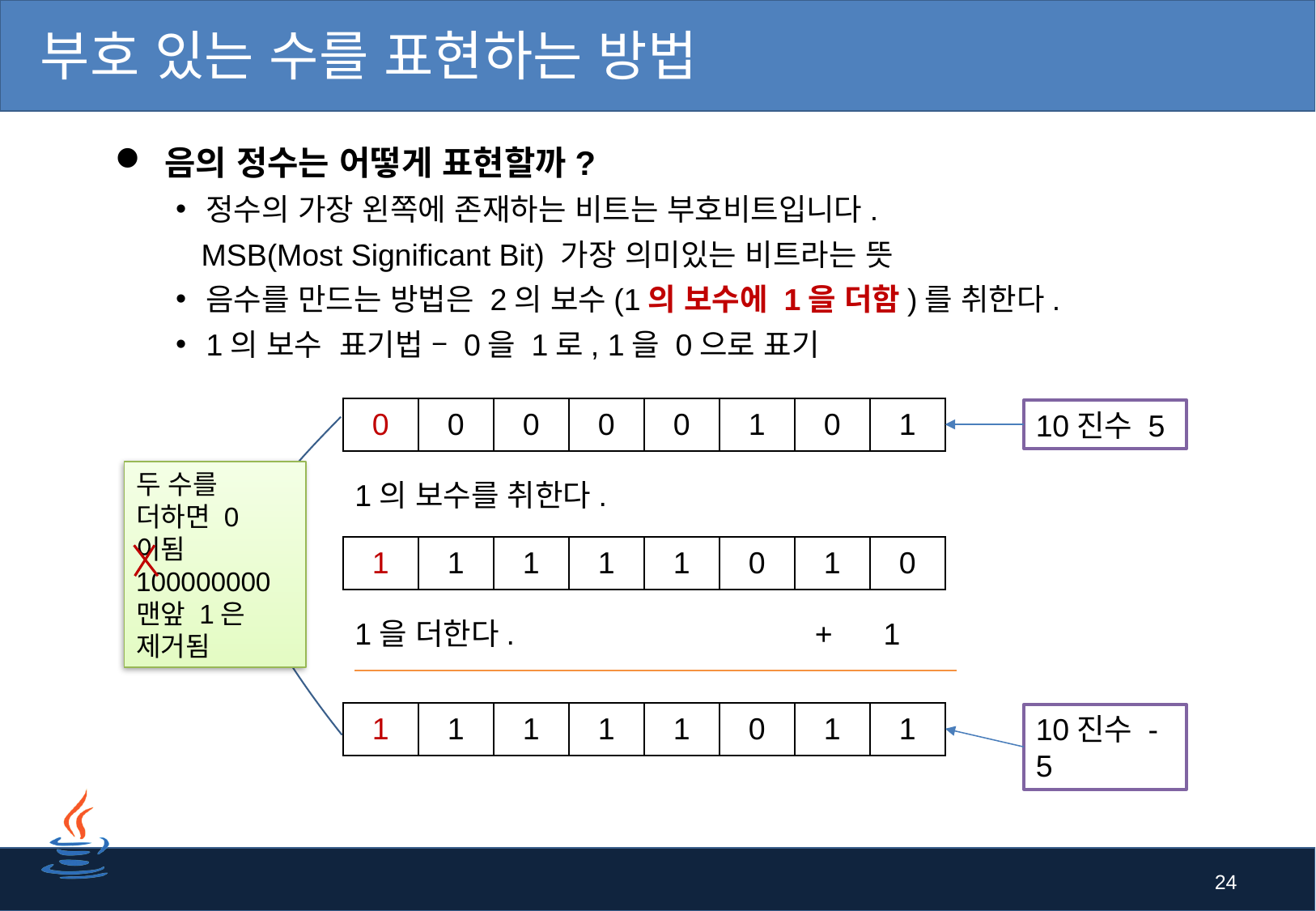

# 부호 있는 수를 표현하는 방법
 음의 정수는 어떻게 표현할까?
정수의 가장 왼쪽에 존재하는 비트는 부호비트입니다.
   MSB(Most Significant Bit) 가장 의미있는 비트라는 뜻
음수를 만드는 방법은 2의 보수(1의 보수에 1을 더함)를 취한다.
1의 보수  표기법 – 0을 1로, 1을 0으로 표기

| 0 | 0 | 0 | 0 | 0 | 1 | 0 | 1 |
| --- | --- | --- | --- | --- | --- | --- | --- |
10진수 5

두 수를 더하면 0이됨
100000000
맨앞 1은 제거됨
1의 보수를 취한다.
| 1 | 1 | 1 | 1 | 1 | 0 | 1 | 0 |
| --- | --- | --- | --- | --- | --- | --- | --- |
1을 더한다.
 +      1
| 1 | 1 | 1 | 1 | 1 | 0 | 1 | 1 |
| --- | --- | --- | --- | --- | --- | --- | --- |
10진수 -5
24